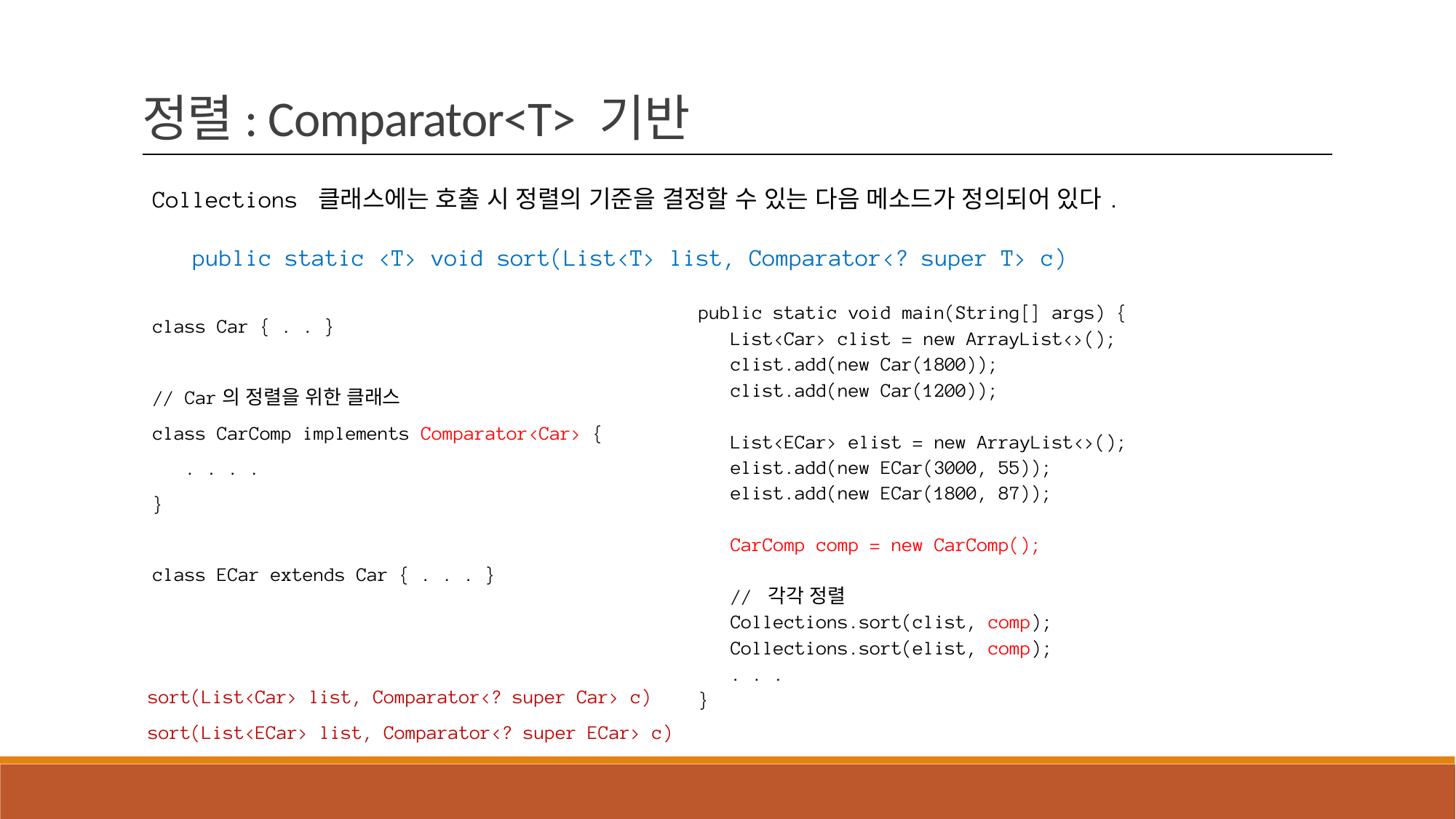

정렬: Comparator<T> 기반
Collections 클래스에는 호출 시 정렬의 기준을 결정할 수 있는 다음 메소드가 정의되어 있다.
   public static <T> void sort(List<T> list, Comparator<? super T> c)
public static void main(String[] args) {
   List<Car> clist = new ArrayList<>();
   clist.add(new Car(1800));
   clist.add(new Car(1200));

   List<ECar> elist = new ArrayList<>();
   elist.add(new ECar(3000, 55));
   elist.add(new ECar(1800, 87));

   CarComp comp = new CarComp();

   // 각각 정렬
   Collections.sort(clist, comp);
   Collections.sort(elist, comp);
   . . .
}
class Car { . . }

// Car의 정렬을 위한 클래스
class CarComp implements Comparator<Car> {
   . . . .
}

class ECar extends Car { . . . }

sort(List<Car> list, Comparator<? super Car> c)
sort(List<ECar> list, Comparator<? super ECar> c)